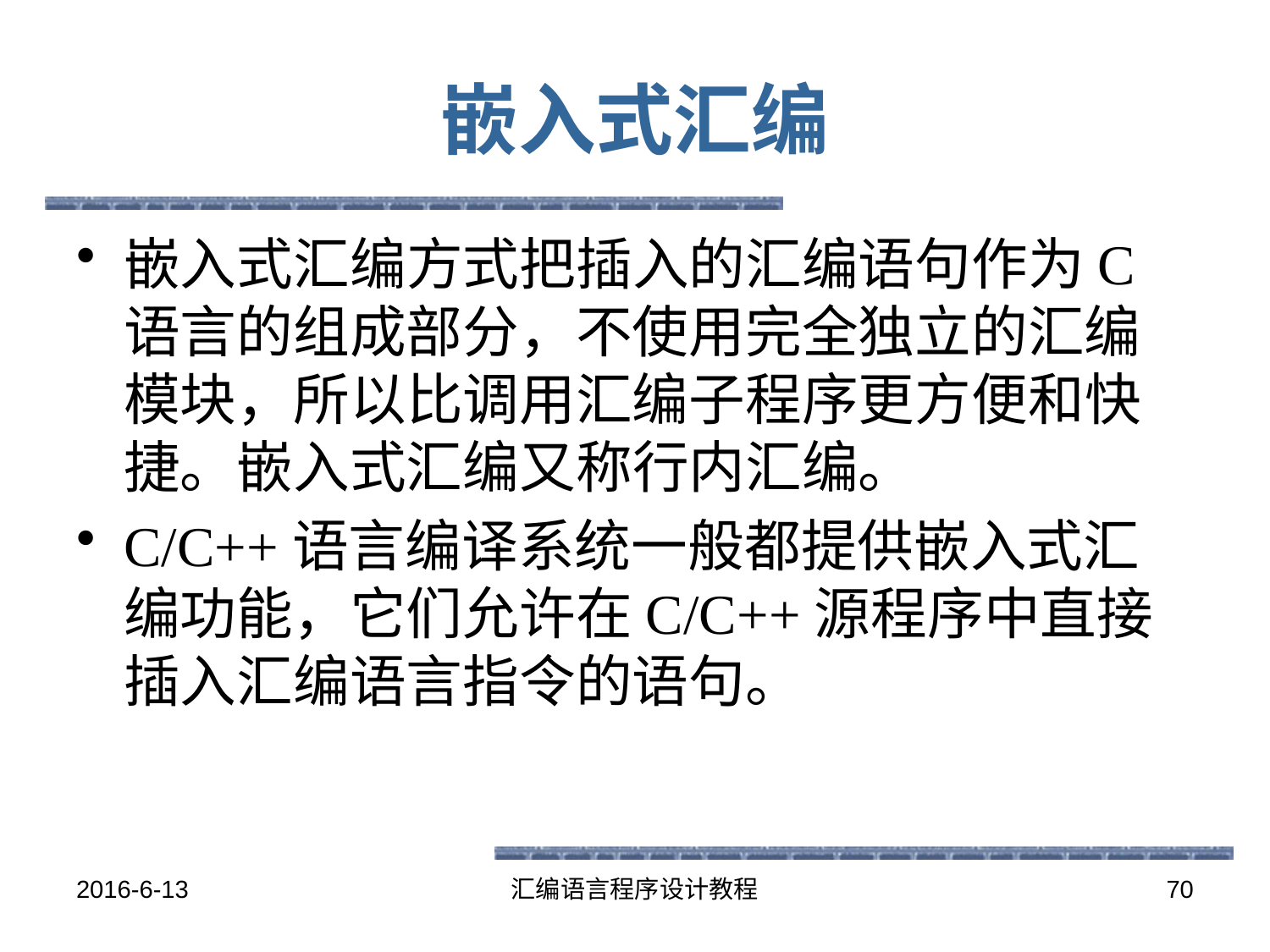

# 嵌入式汇编
嵌入式汇编方式把插入的汇编语句作为C语言的组成部分，不使用完全独立的汇编模块，所以比调用汇编子程序更方便和快捷。嵌入式汇编又称行内汇编。
C/C++语言编译系统一般都提供嵌入式汇编功能，它们允许在C/C++源程序中直接插入汇编语言指令的语句。
2016-6-13
汇编语言程序设计教程
70